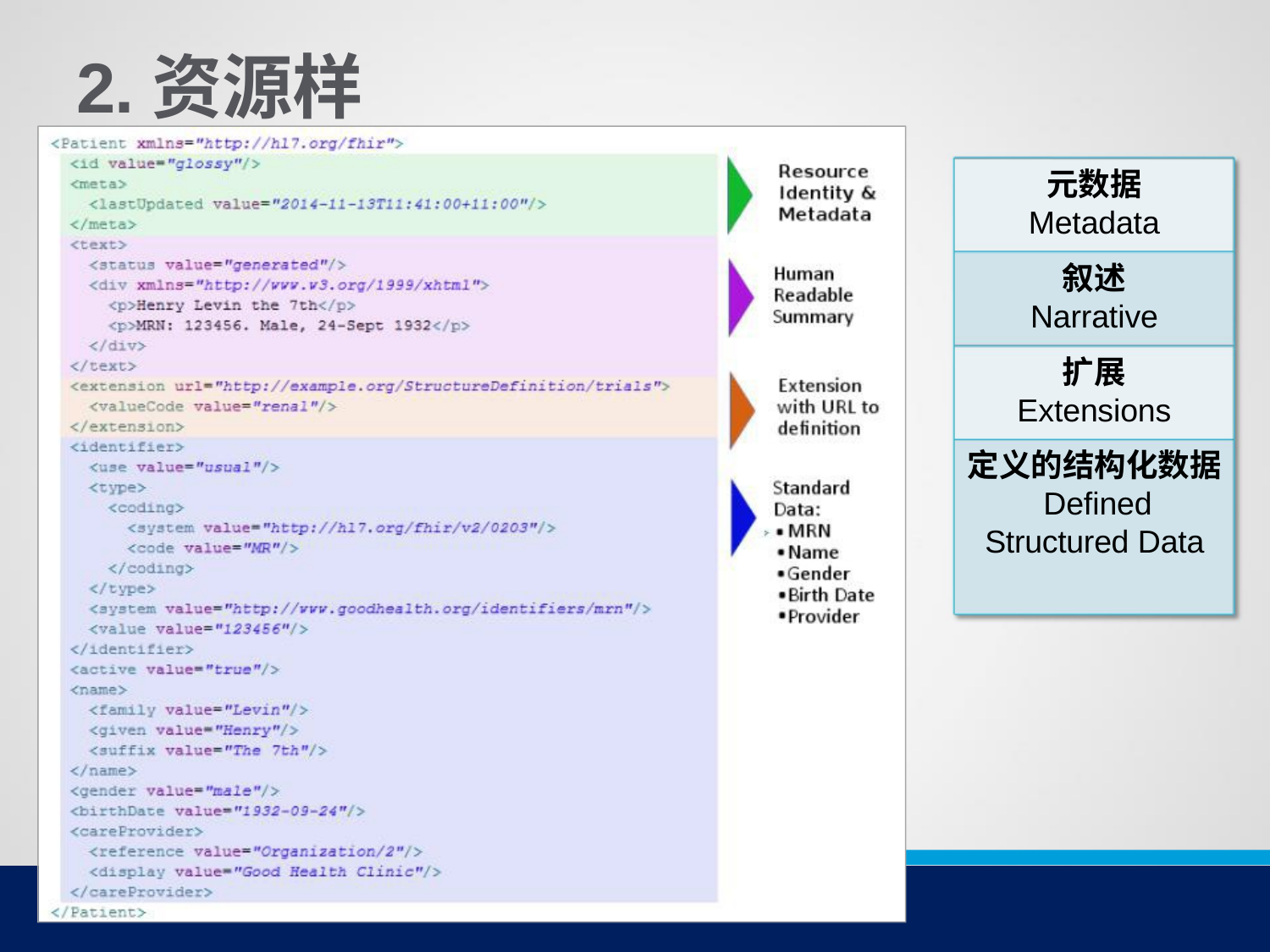

# 2.资源样例

元数据
Metadata
叙述
Narrative
扩展
Extensions
定义的结构化数据  Defined  Structured Data

8